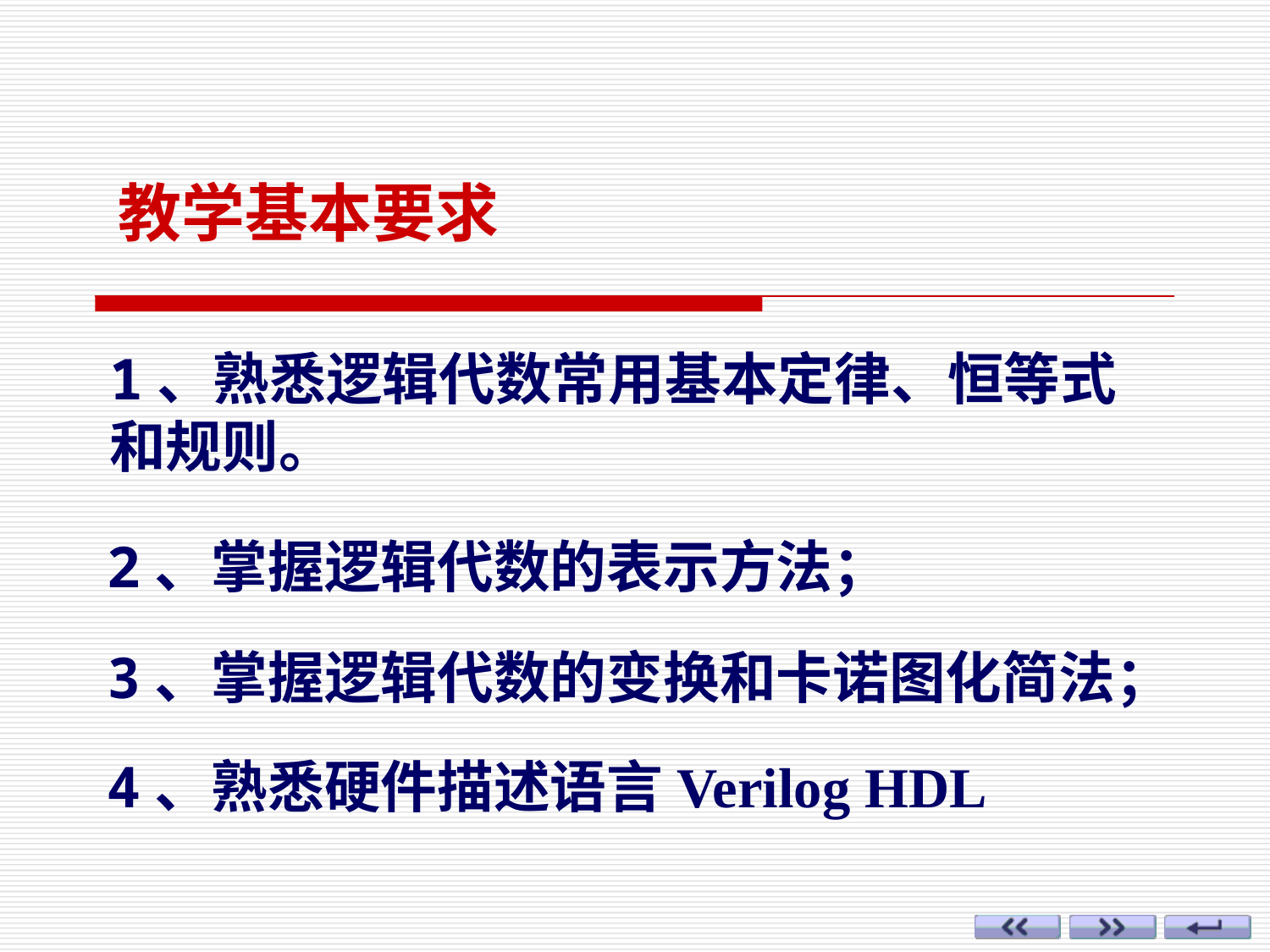

教学基本要求
1、熟悉逻辑代数常用基本定律、恒等式
和规则。
2、掌握逻辑代数的表示方法；
3、掌握逻辑代数的变换和卡诺图化简法；
4、熟悉硬件描述语言Verilog HDL